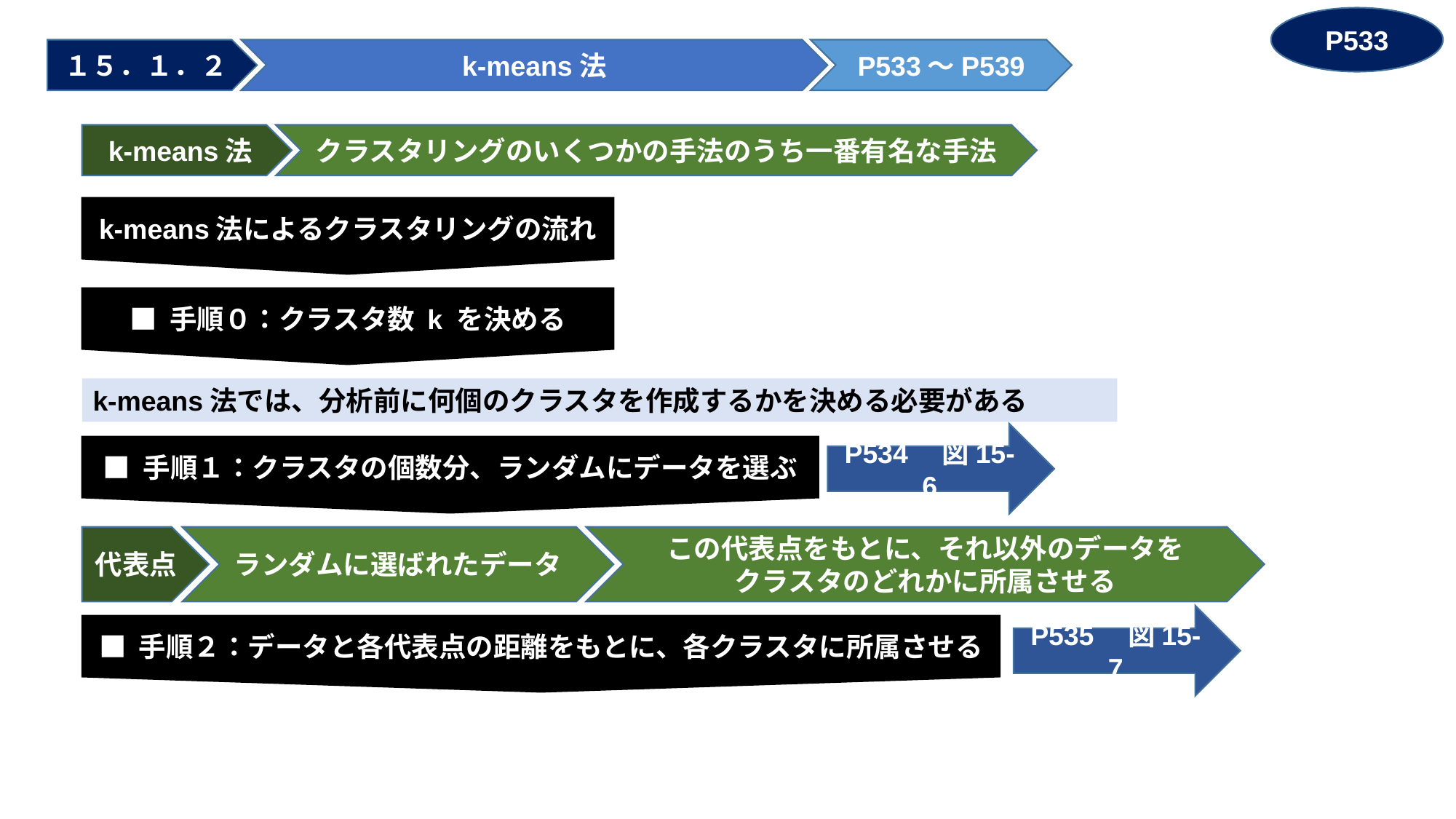

P533
１５．１．２
k-means法
P533～P539
k-means法
クラスタリングのいくつかの手法のうち一番有名な手法
k-means法によるクラスタリングの流れ
■ 手順０：クラスタ数 k を決める
k-means法では、分析前に何個のクラスタを作成するかを決める必要がある
P534　図15-6
■ 手順１：クラスタの個数分、ランダムにデータを選ぶ
代表点
ランダムに選ばれたデータ
この代表点をもとに、それ以外のデータを
クラスタのどれかに所属させる
P535　図15-7
■ 手順２：データと各代表点の距離をもとに、各クラスタに所属させる